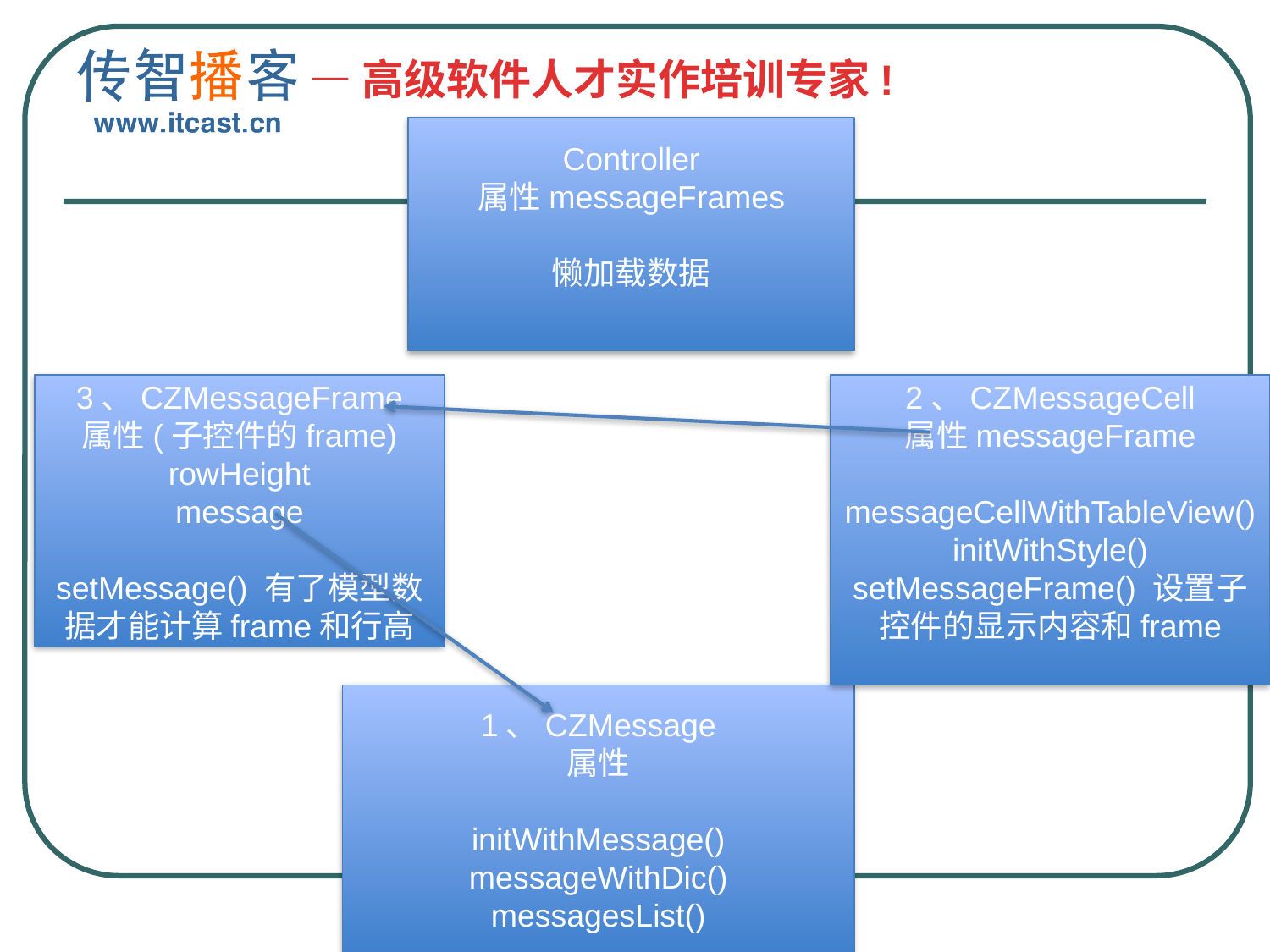

Controller
属性messageFrames

懒加载数据

3、CZMessageFrame
属性(子控件的frame)
rowHeight
message

setMessage() 有了模型数据才能计算frame和行高
2、CZMessageCell
属性messageFrame

messageCellWithTableView()
initWithStyle()
setMessageFrame() 设置子控件的显示内容和frame

1、CZMessage
属性

initWithMessage()
messageWithDic()
messagesList()